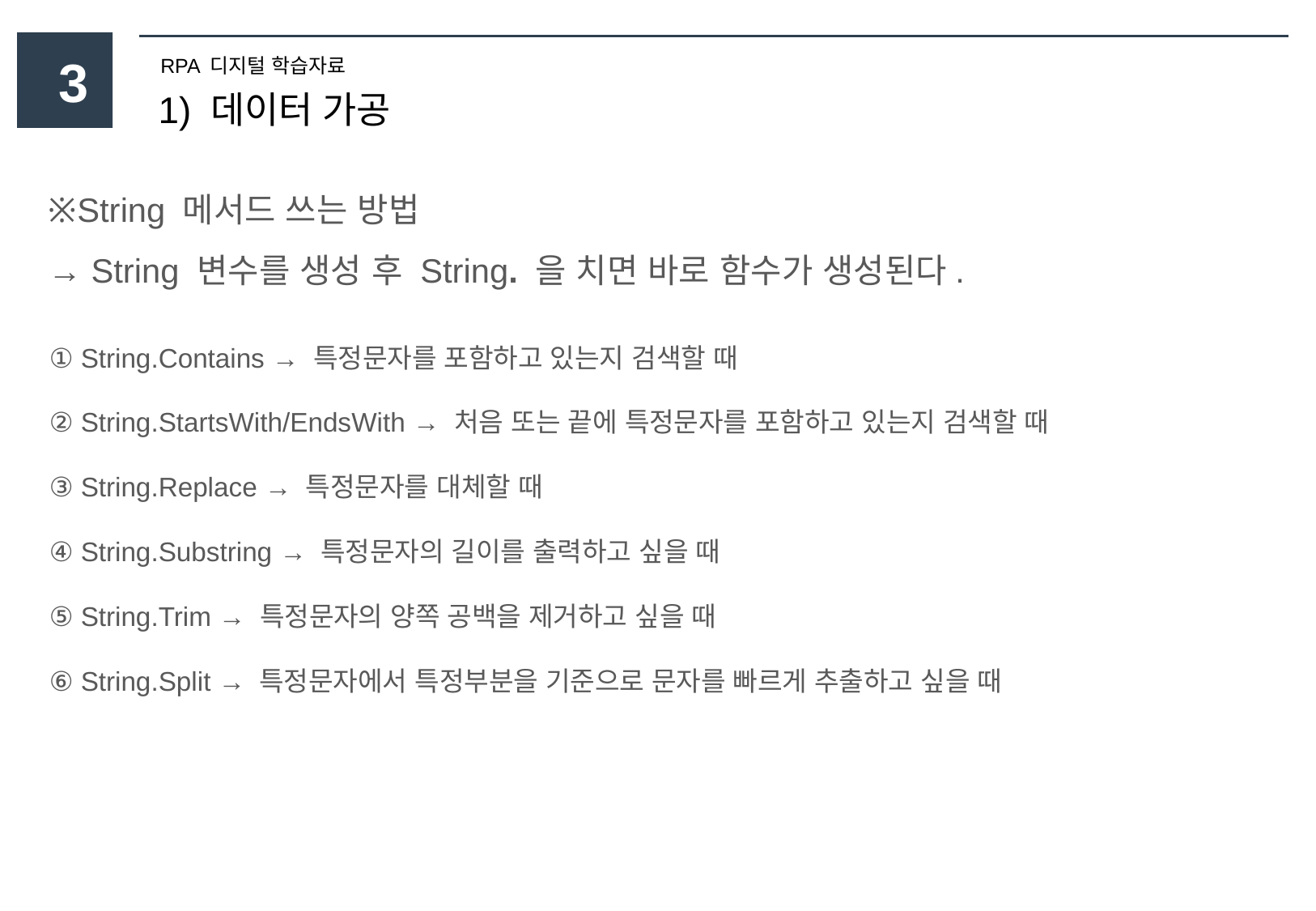

3
RPA 디지털 학습자료
1) 데이터 가공
※ String 메서드 쓰는 방법
→ String 변수를 생성 후 String. 을 치면 바로 함수가 생성된다.
① String.Contains → 특정문자를 포함하고 있는지 검색할 때
② String.StartsWith/EndsWith → 처음 또는 끝에 특정문자를 포함하고 있는지 검색할 때
③ String.Replace → 특정문자를 대체할 때
④ String.Substring → 특정문자의 길이를 출력하고 싶을 때
⑤ String.Trim → 특정문자의 양쪽 공백을 제거하고 싶을 때
⑥ String.Split → 특정문자에서 특정부분을 기준으로 문자를 빠르게 추출하고 싶을 때